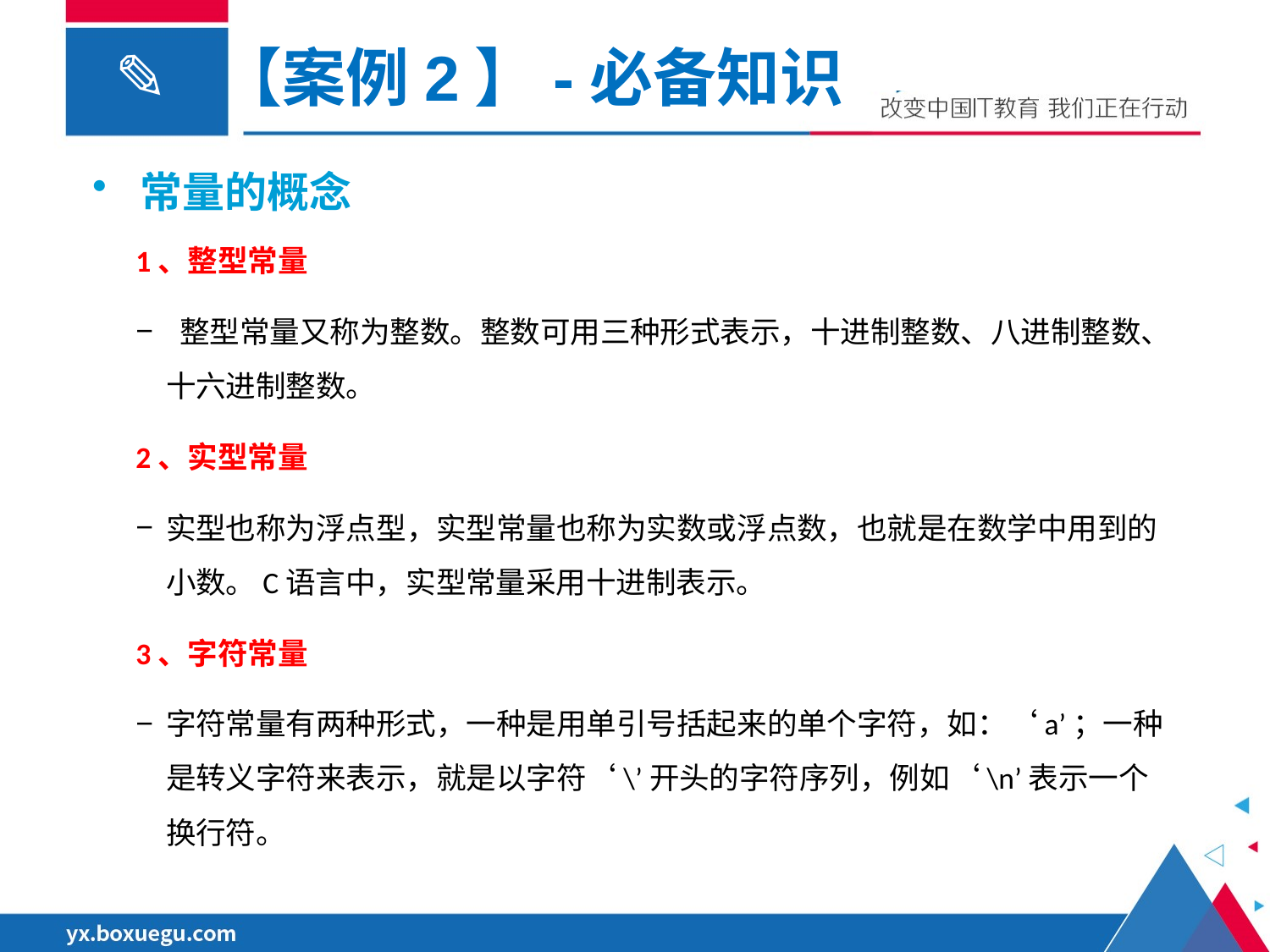

【案例2】-必备知识
常量的概念

1、整型常量
 整型常量又称为整数。整数可用三种形式表示，十进制整数、八进制整数、十六进制整数。
2、实型常量
实型也称为浮点型，实型常量也称为实数或浮点数，也就是在数学中用到的小数。C语言中，实型常量采用十进制表示。
3、字符常量
字符常量有两种形式，一种是用单引号括起来的单个字符，如：‘a’；一种是转义字符来表示，就是以字符‘\’开头的字符序列，例如‘\n’表示一个换行符。